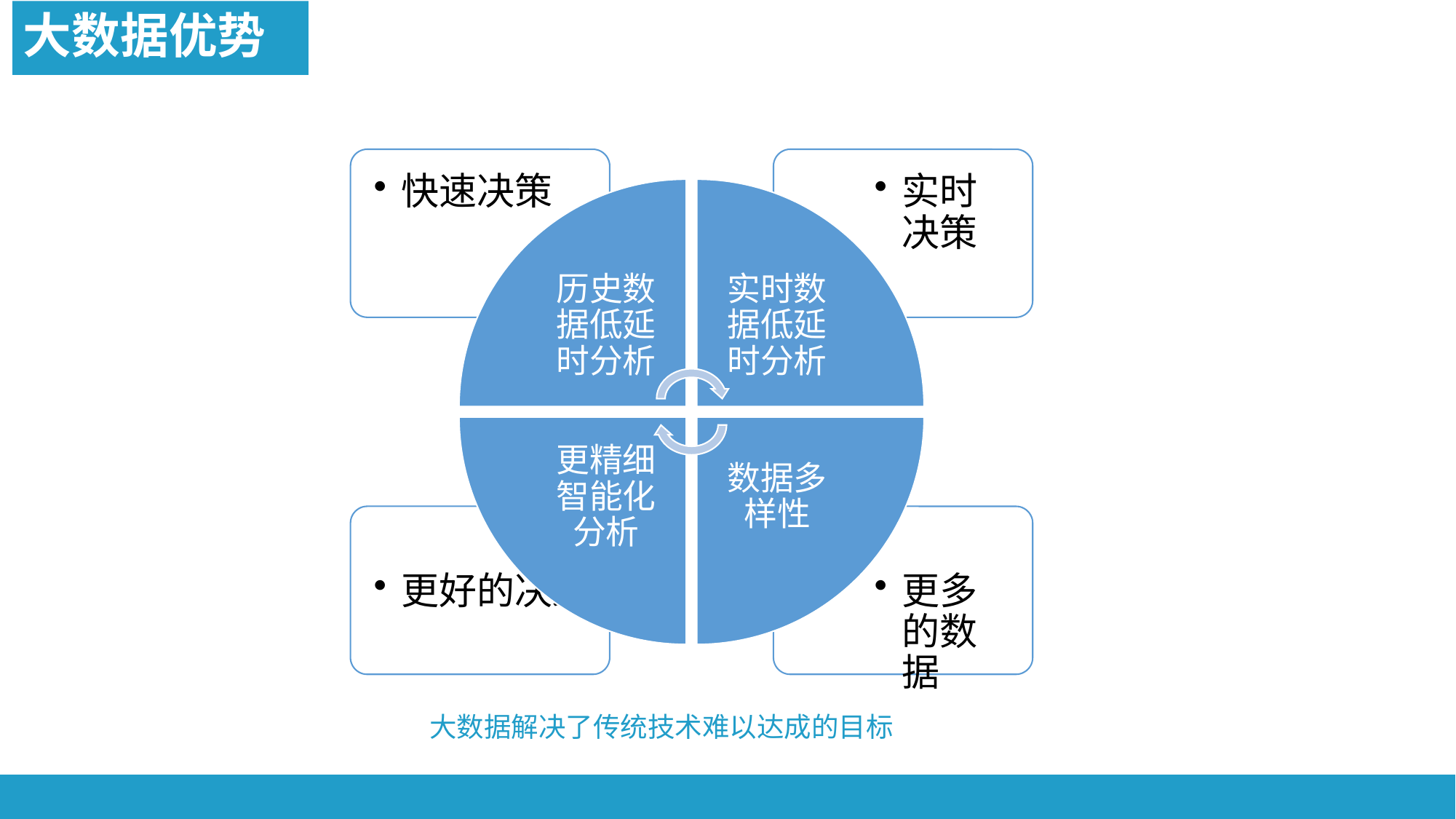

大数据优势

更多的数据
更好的决策
实时决策
快速决策
历史数据低延时分析
实时数据低延时分析
数据多样性
更精细智能化分析
大数据解决了传统技术难以达成的目标